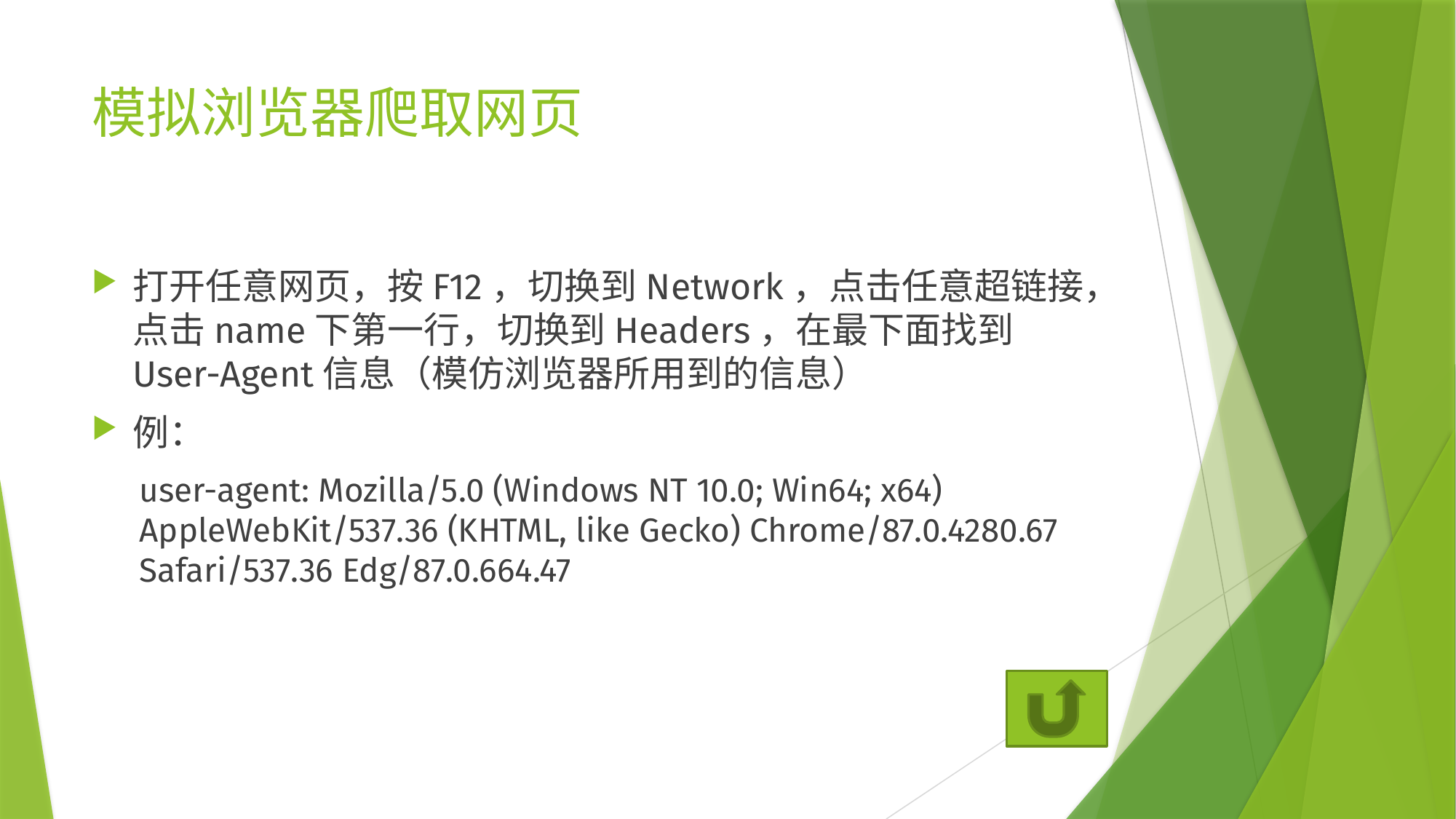

# 模拟浏览器爬取网页
打开任意网页，按F12，切换到Network，点击任意超链接，点击name下第一行，切换到Headers，在最下面找到User-Agent信息（模仿浏览器所用到的信息）
例：
user-agent: Mozilla/5.0 (Windows NT 10.0; Win64; x64) AppleWebKit/537.36 (KHTML, like Gecko) Chrome/87.0.4280.67 Safari/537.36 Edg/87.0.664.47